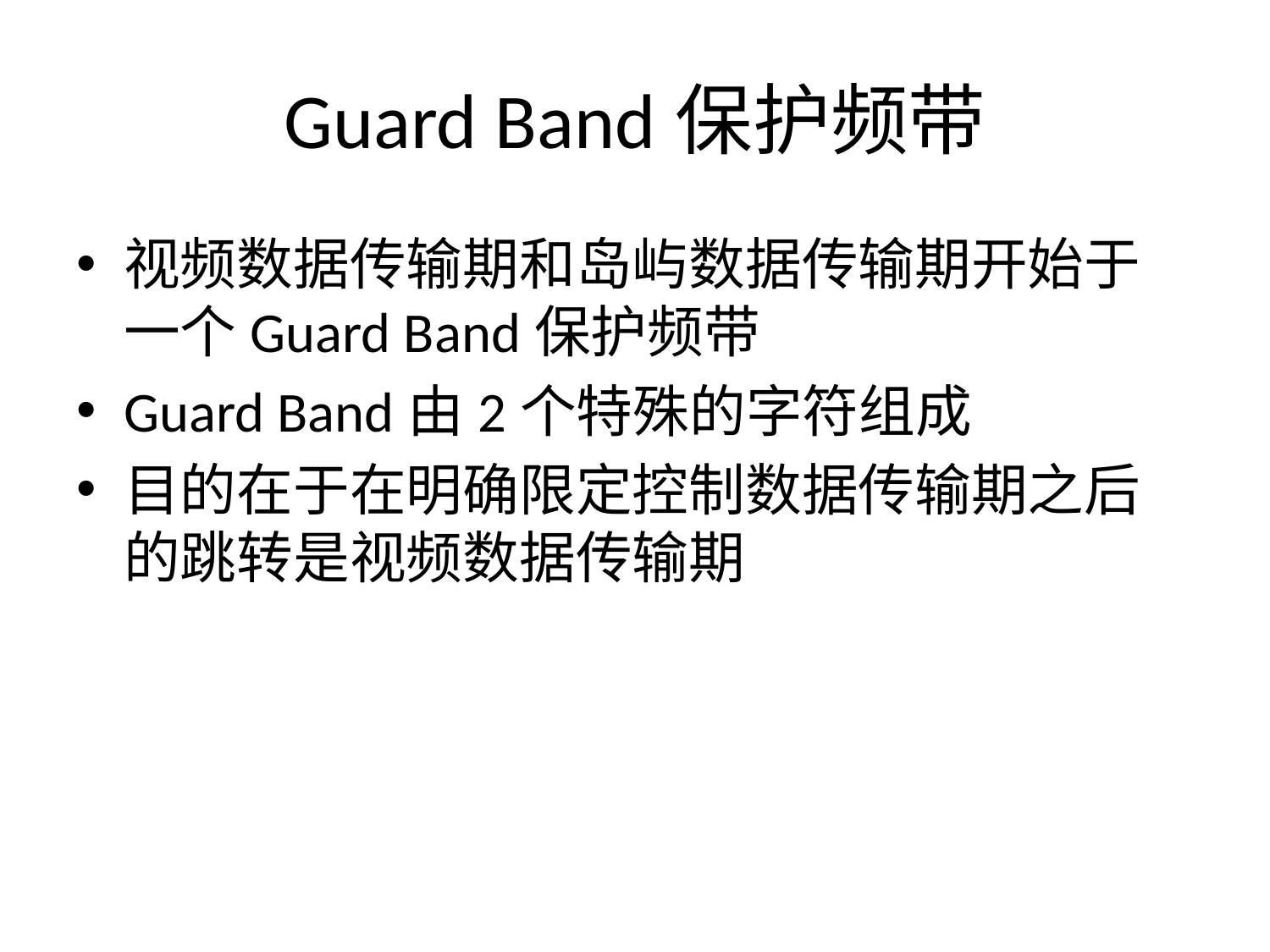

# Guard Band保护频带
视频数据传输期和岛屿数据传输期开始于一个Guard Band保护频带
Guard Band由2个特殊的字符组成
目的在于在明确限定控制数据传输期之后的跳转是视频数据传输期